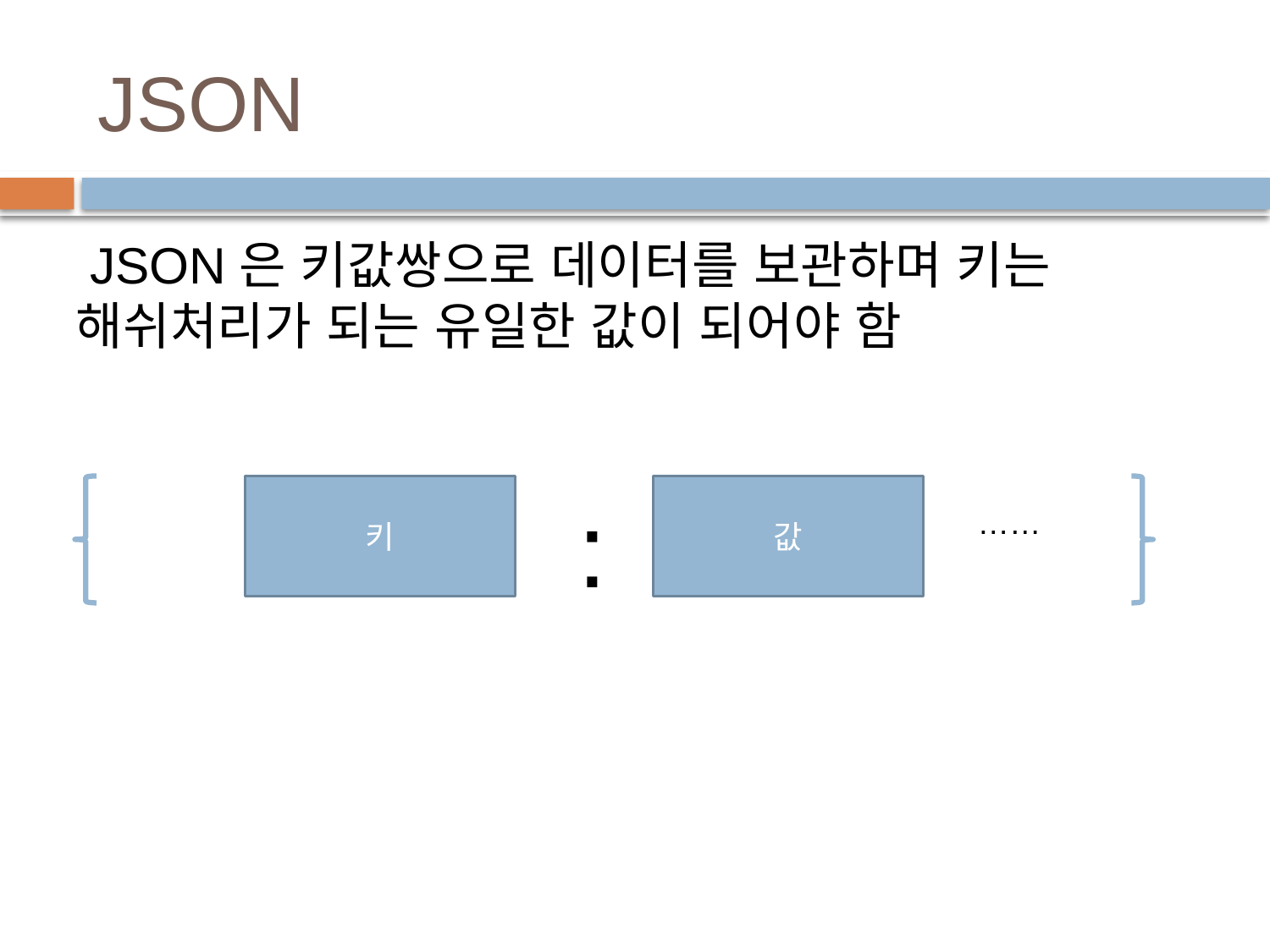

# JSON
 JSON은 키값쌍으로 데이터를 보관하며 키는 해쉬처리가 되는 유일한 값이 되어야 함

키
:
값

……